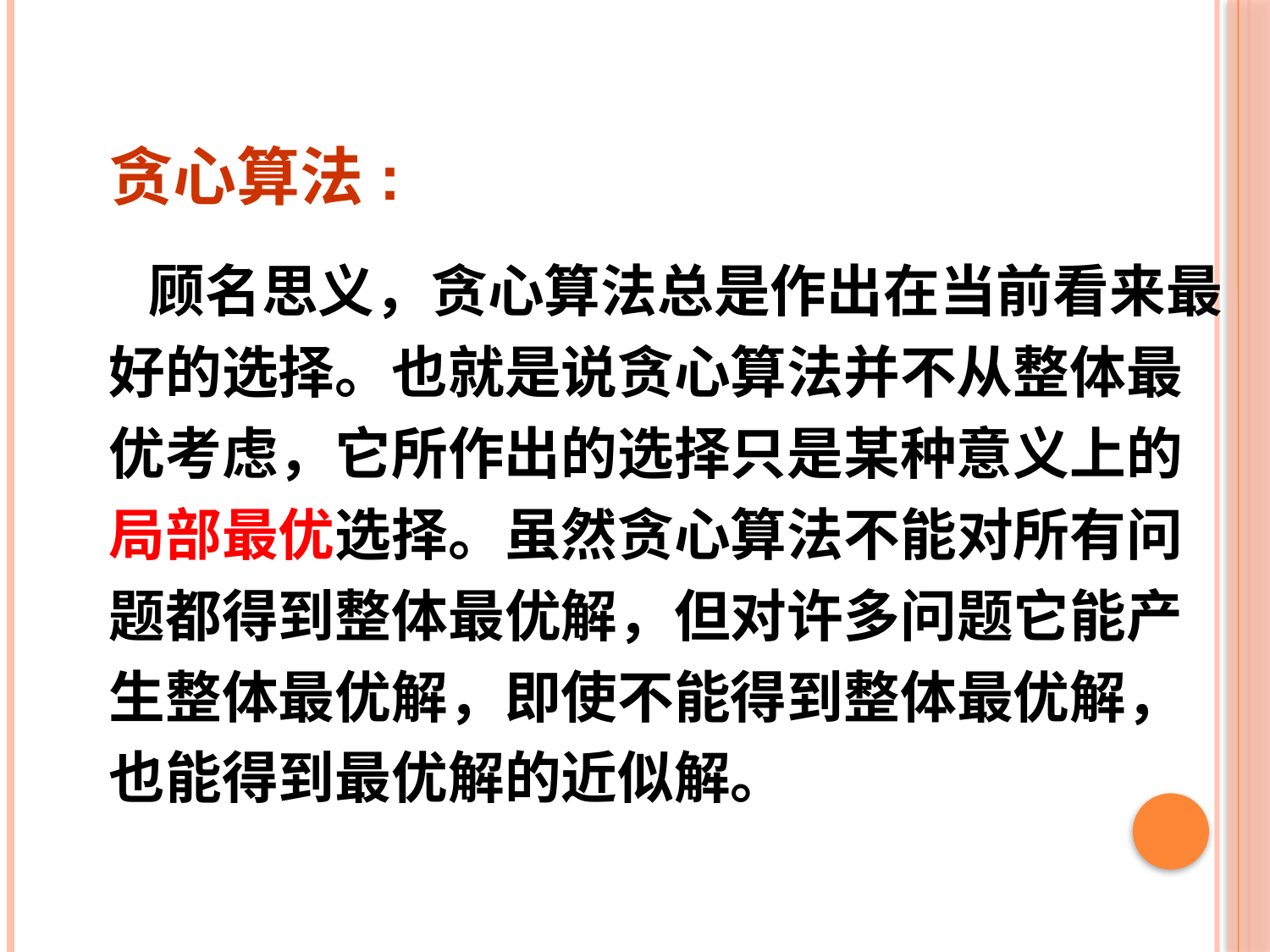

贪心算法:
      顾名思义，贪心算法总是作出在当前看来最好的选择。也就是说贪心算法并不从整体最优考虑，它所作出的选择只是某种意义上的局部最优选择。虽然贪心算法不能对所有问题都得到整体最优解，但对许多问题它能产生整体最优解，即使不能得到整体最优解，也能得到最优解的近似解。